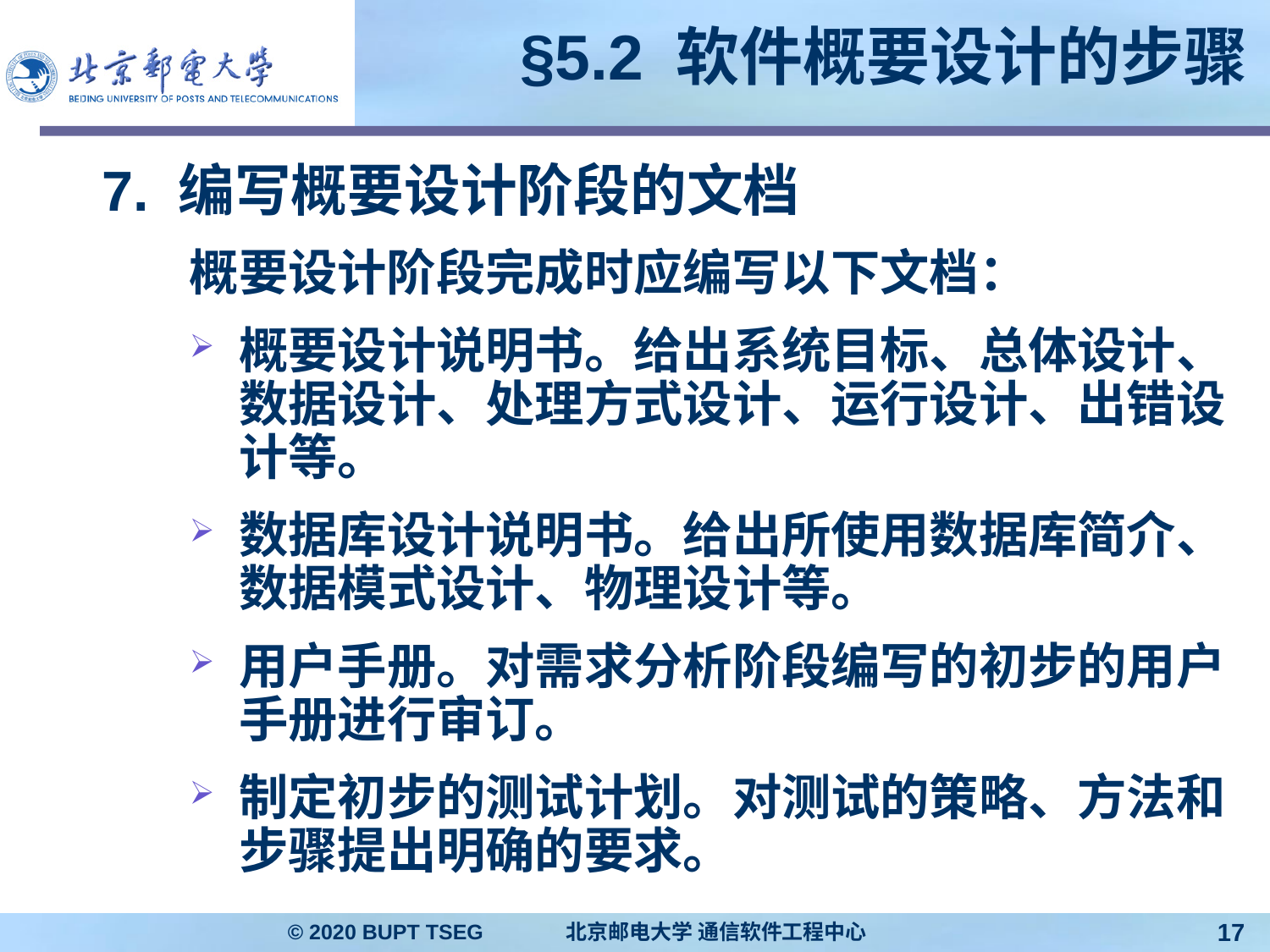

# §5.2 软件概要设计的步骤
7. 编写概要设计阶段的文档
概要设计阶段完成时应编写以下文档：
概要设计说明书。给出系统目标、总体设计、数据设计、处理方式设计、运行设计、出错设计等。
数据库设计说明书。给出所使用数据库简介、数据模式设计、物理设计等。
用户手册。对需求分析阶段编写的初步的用户手册进行审订。
制定初步的测试计划。对测试的策略、方法和步骤提出明确的要求。
© 2020 BUPT TSEG             北京邮电大学 通信软件工程中心